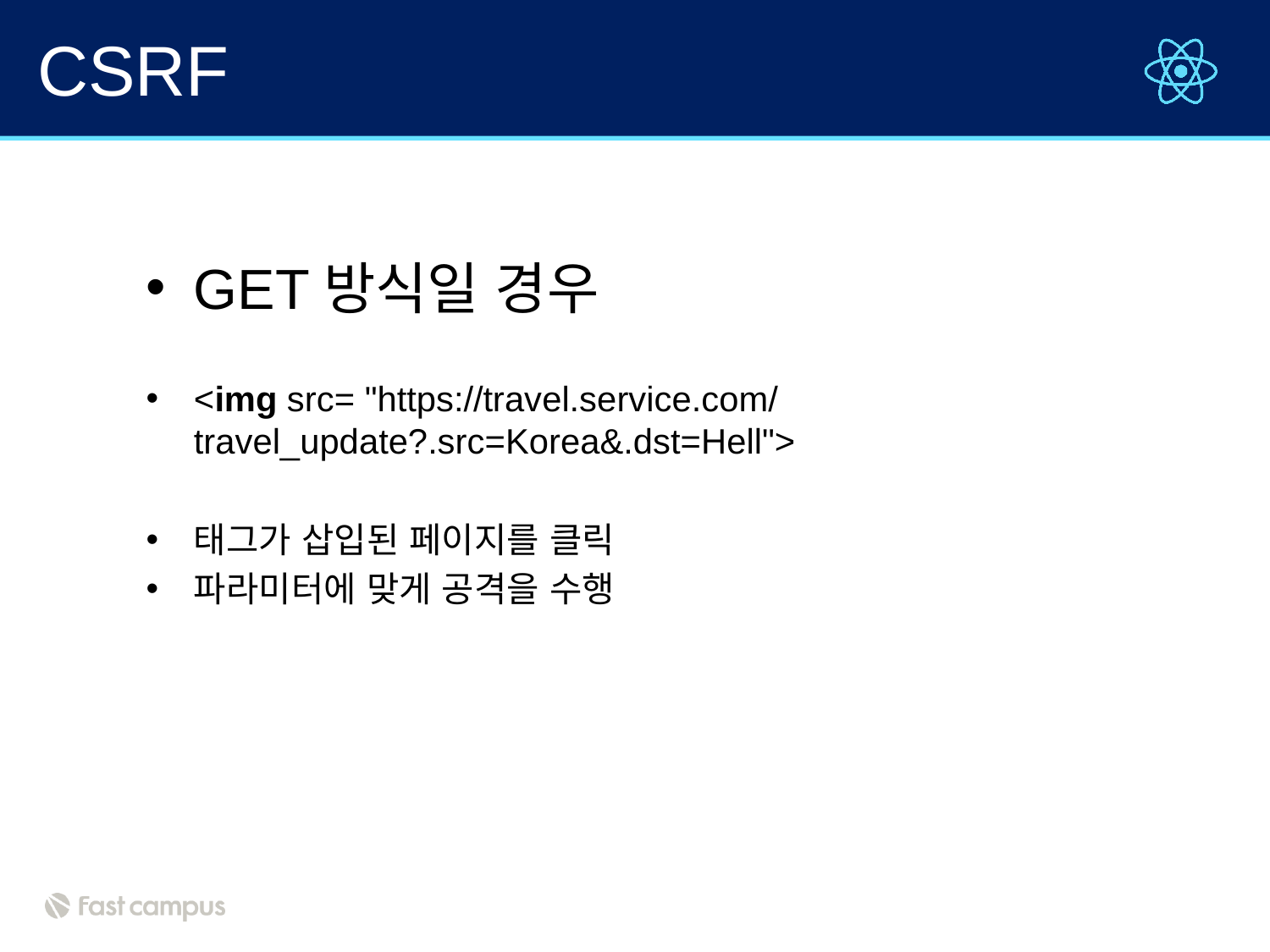

# CSRF
GET방식일 경우

<img src= "https://travel.service.com/travel_update?.src=Korea&.dst=Hell">

태그가 삽입된 페이지를 클릭
파라미터에 맞게 공격을 수행